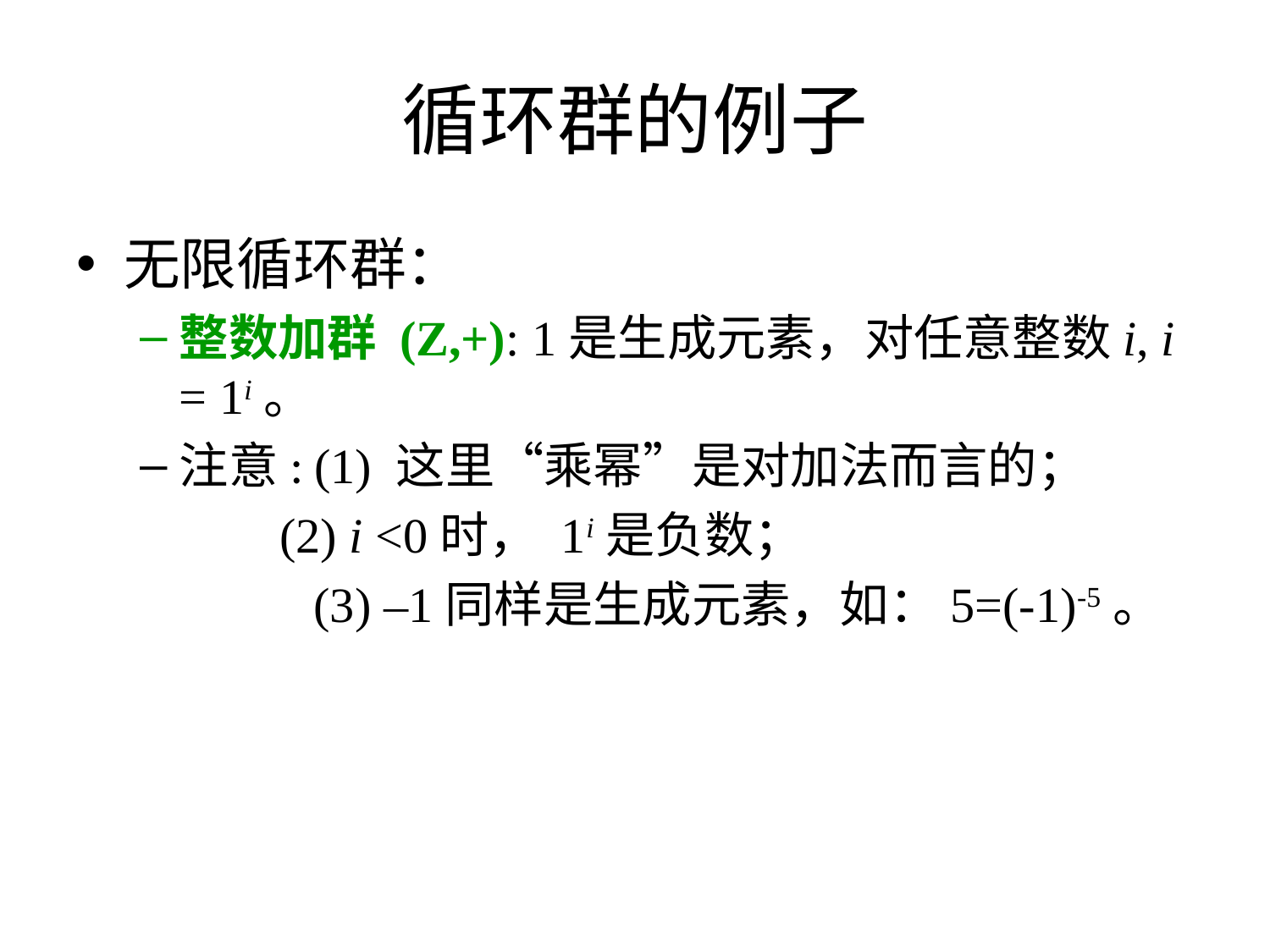

# 循环群的例子
无限循环群：
整数加群 (Z,+): 1是生成元素，对任意整数i, i = 1i。
注意: (1) 这里“乘幂”是对加法而言的；
        (2) i <0时， 1i是负数；
         (3) –1同样是生成元素，如：5=(-1)-5。